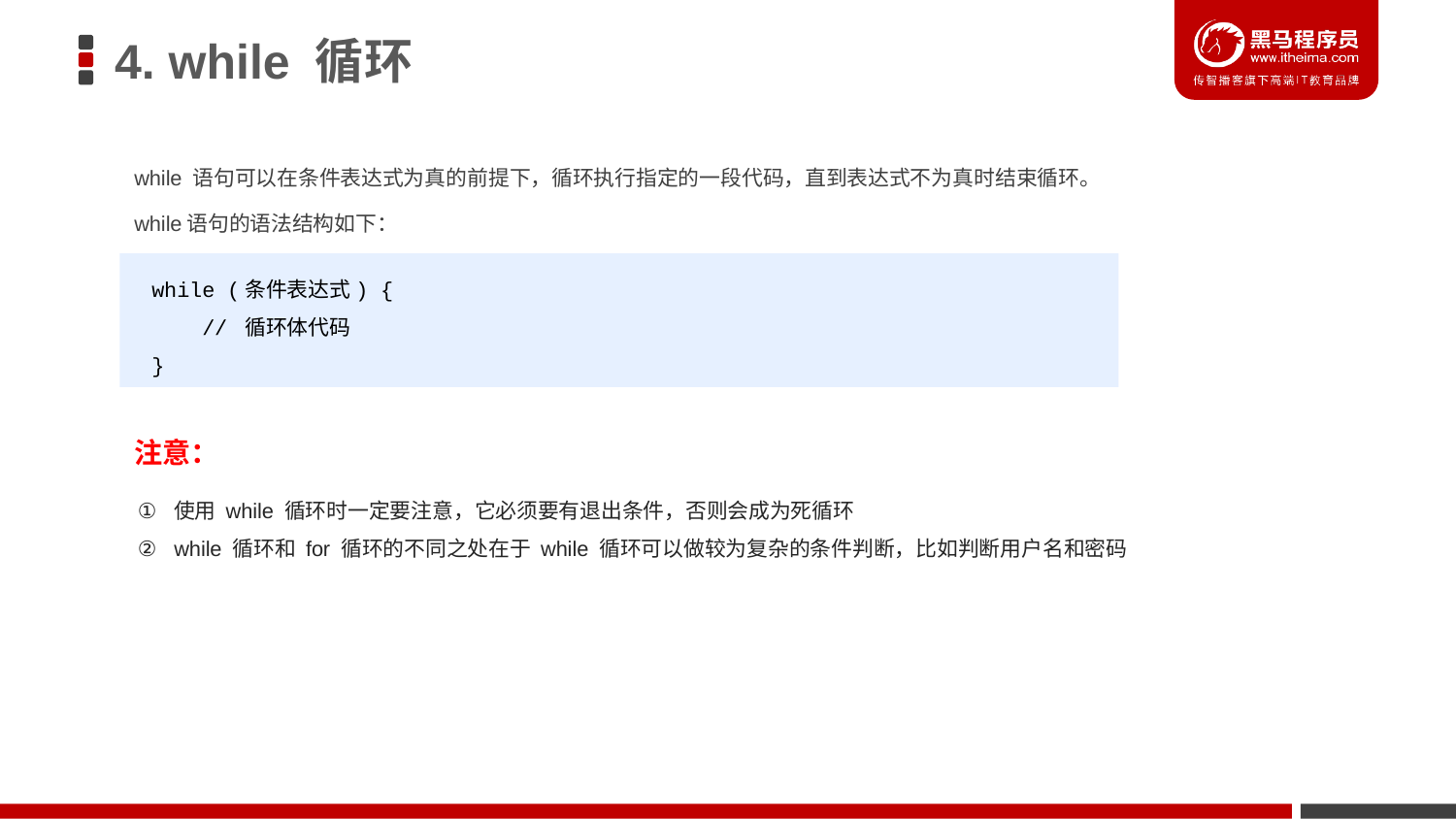

# 4. while 循环
while 语句可以在条件表达式为真的前提下，循环执行指定的一段代码，直到表达式不为真时结束循环。
while语句的语法结构如下：
while (条件表达式) {
    // 循环体代码
}
注意：

使用 while 循环时一定要注意，它必须要有退出条件，否则会成为死循环
while 循环和 for 循环的不同之处在于 while 循环可以做较为复杂的条件判断，比如判断用户名和密码